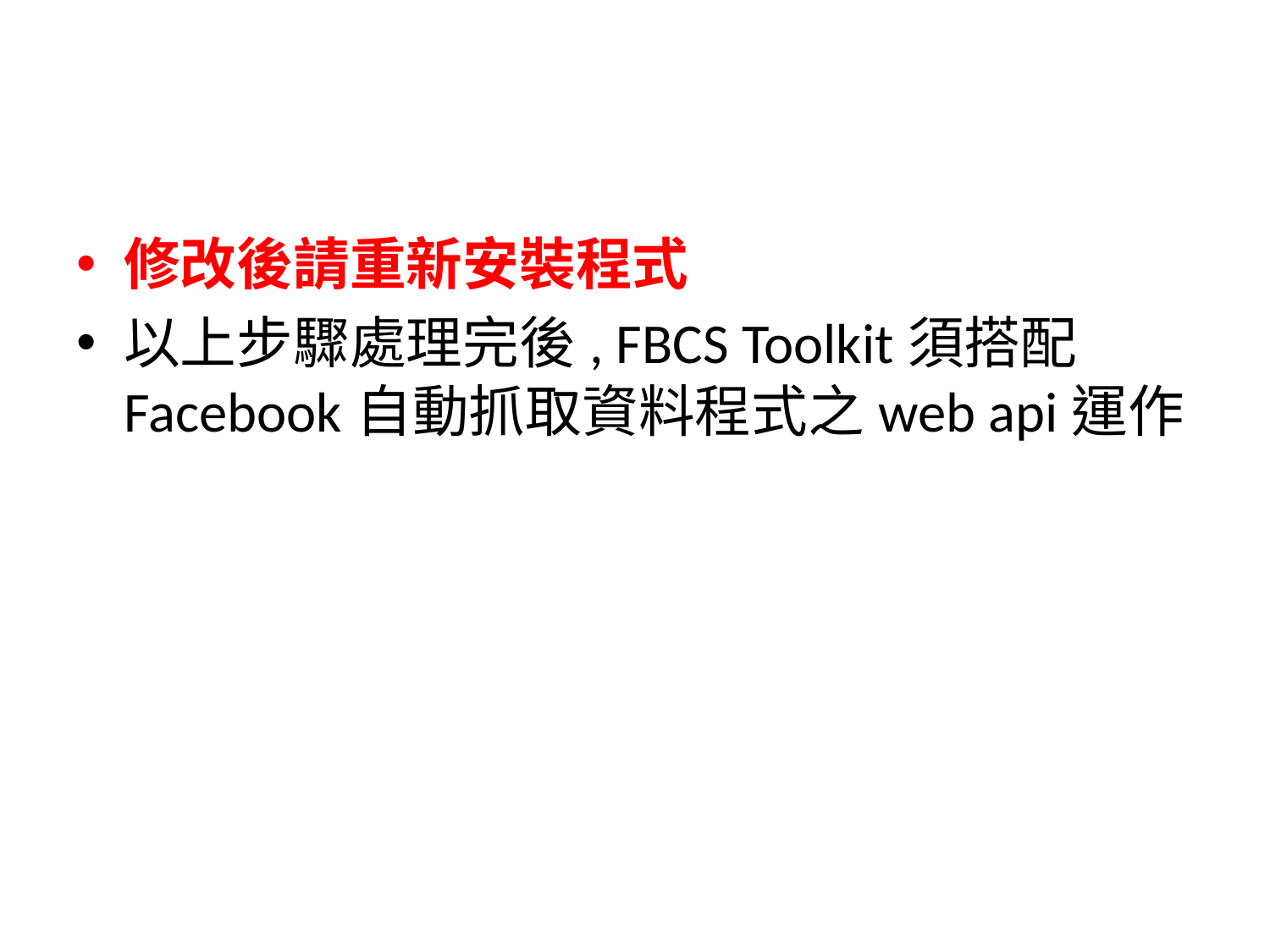

#
修改後請重新安裝程式
以上步驟處理完後, FBCS Toolkit須搭配Facebook自動抓取資料程式之web api運作